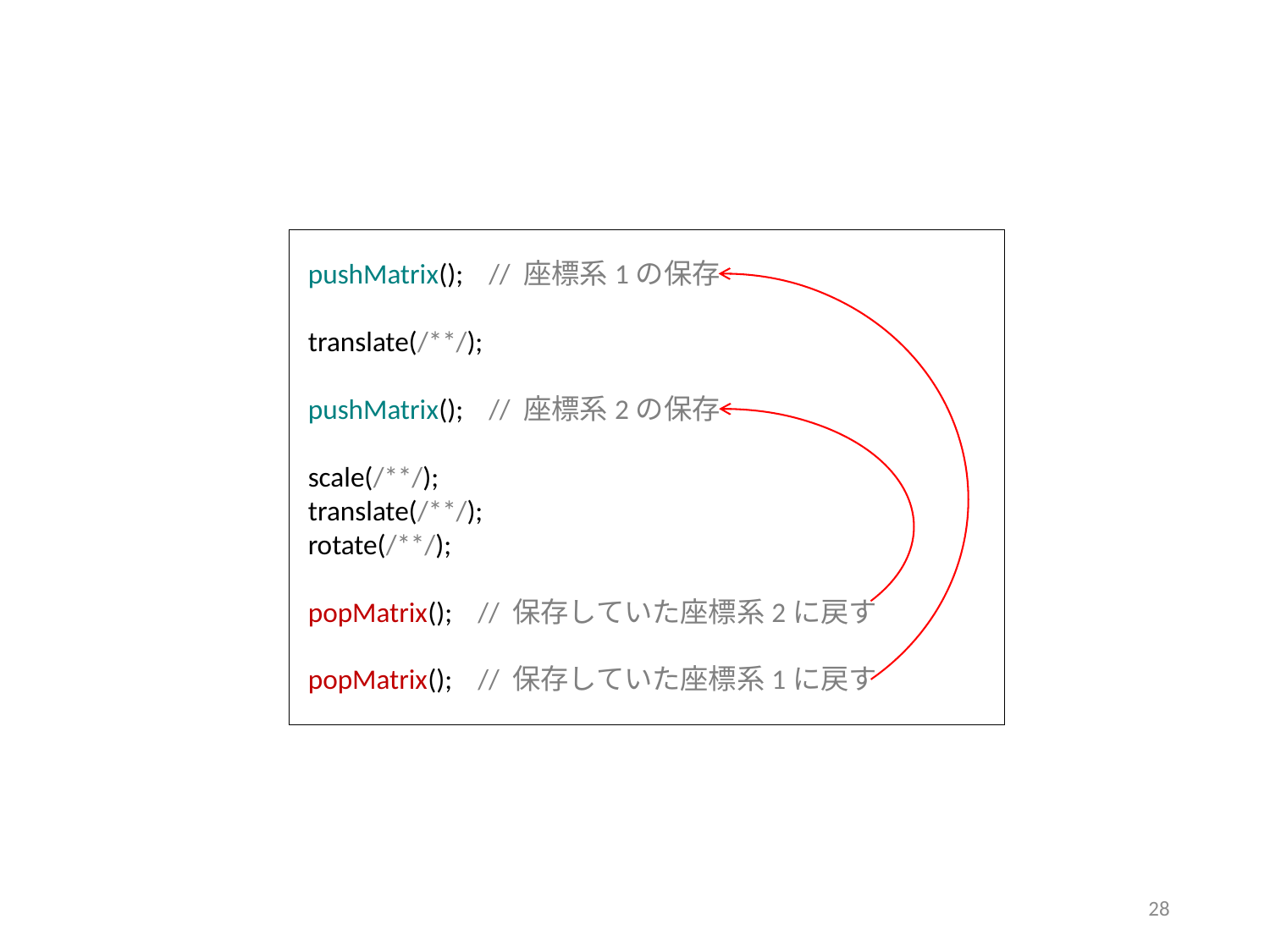

#

pushMatrix();    // 座標系1の保存

translate(/**/);

pushMatrix();    // 座標系2の保存

scale(/**/);
translate(/**/);
rotate(/**/);

popMatrix();    // 保存していた座標系2に戻す

popMatrix();    // 保存していた座標系1に戻す

28